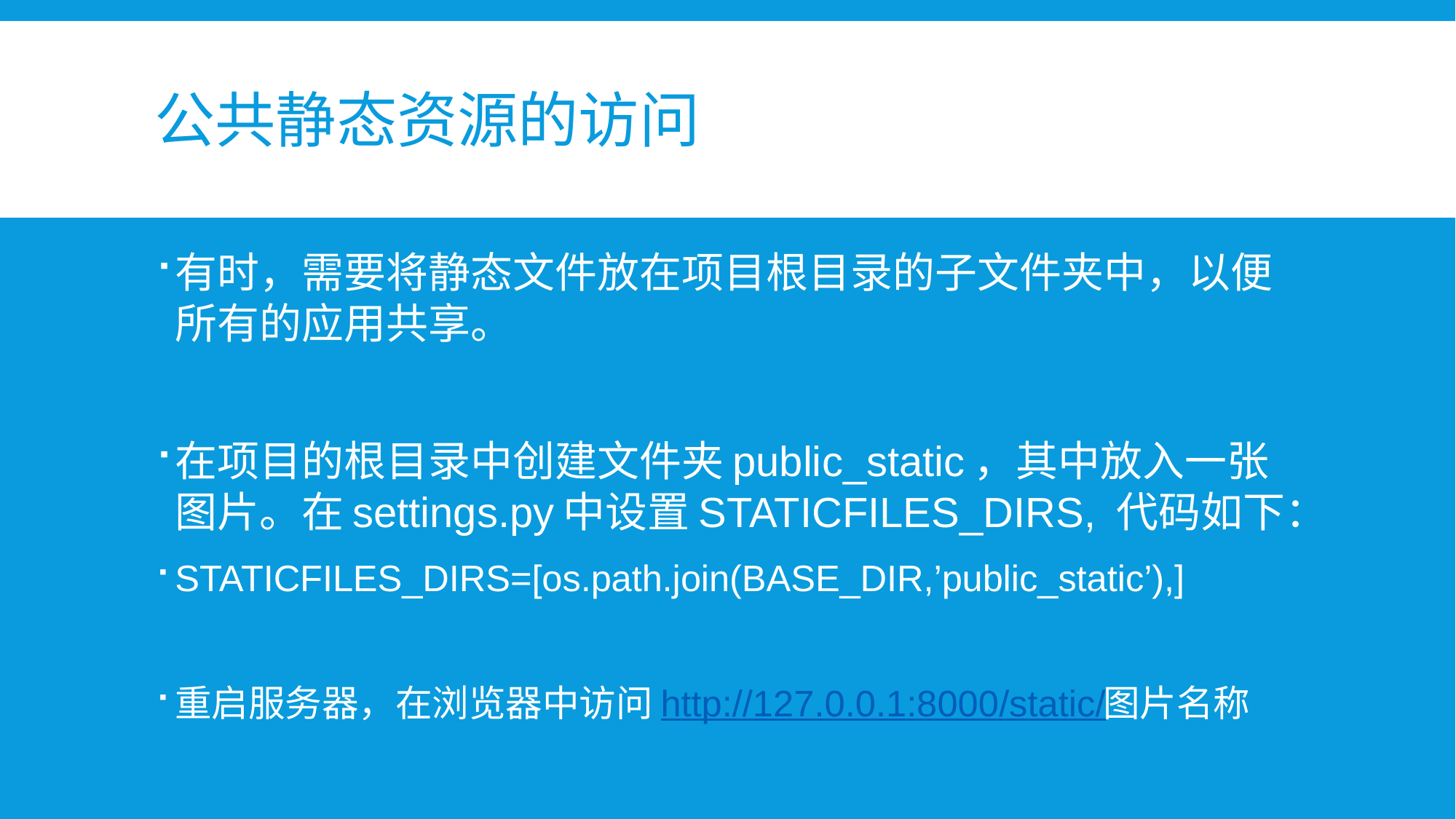

# 公共静态资源的访问
有时，需要将静态文件放在项目根目录的子文件夹中，以便所有的应用共享。

在项目的根目录中创建文件夹public_static，其中放入一张图片。在settings.py中设置STATICFILES_DIRS, 代码如下：
STATICFILES_DIRS=[os.path.join(BASE_DIR,’public_static’),]

重启服务器，在浏览器中访问http://127.0.0.1:8000/static/图片名称